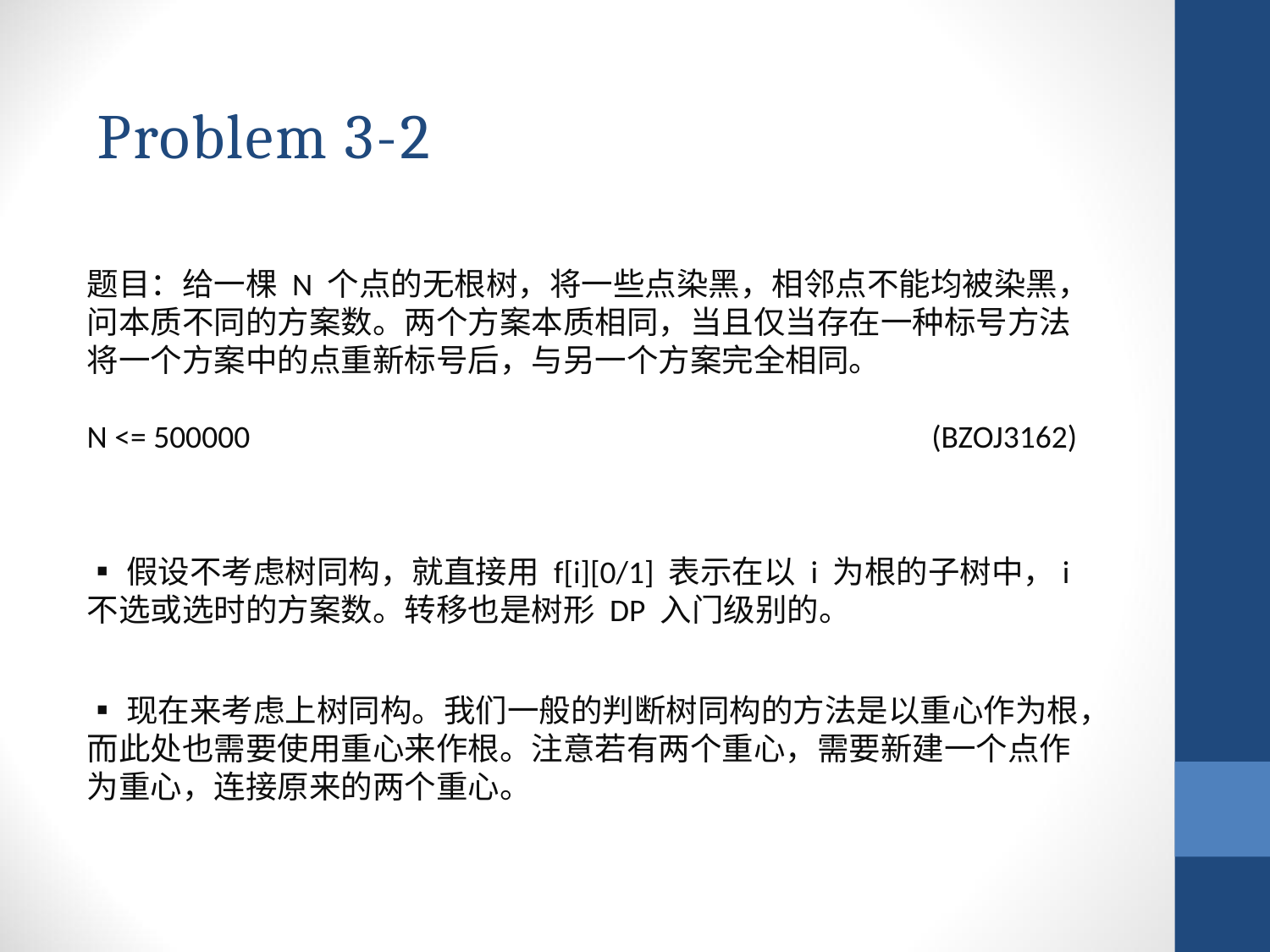

Problem 3-2
题目：给一棵 N 个点的无根树，将一些点染黑，相邻点不能均被染黑，问本质不同的方案数。两个方案本质相同，当且仅当存在一种标号方法将一个方案中的点重新标号后，与另一个方案完全相同。

N <= 500000                                                                                               (BZOJ3162)
▪假设不考虑树同构，就直接用 f[i][0/1] 表示在以 i 为根的子树中，i 不选或选时的方案数。转移也是树形 DP 入门级别的。
▪现在来考虑上树同构。我们一般的判断树同构的方法是以重心作为根，而此处也需要使用重心来作根。注意若有两个重心，需要新建一个点作为重心，连接原来的两个重心。